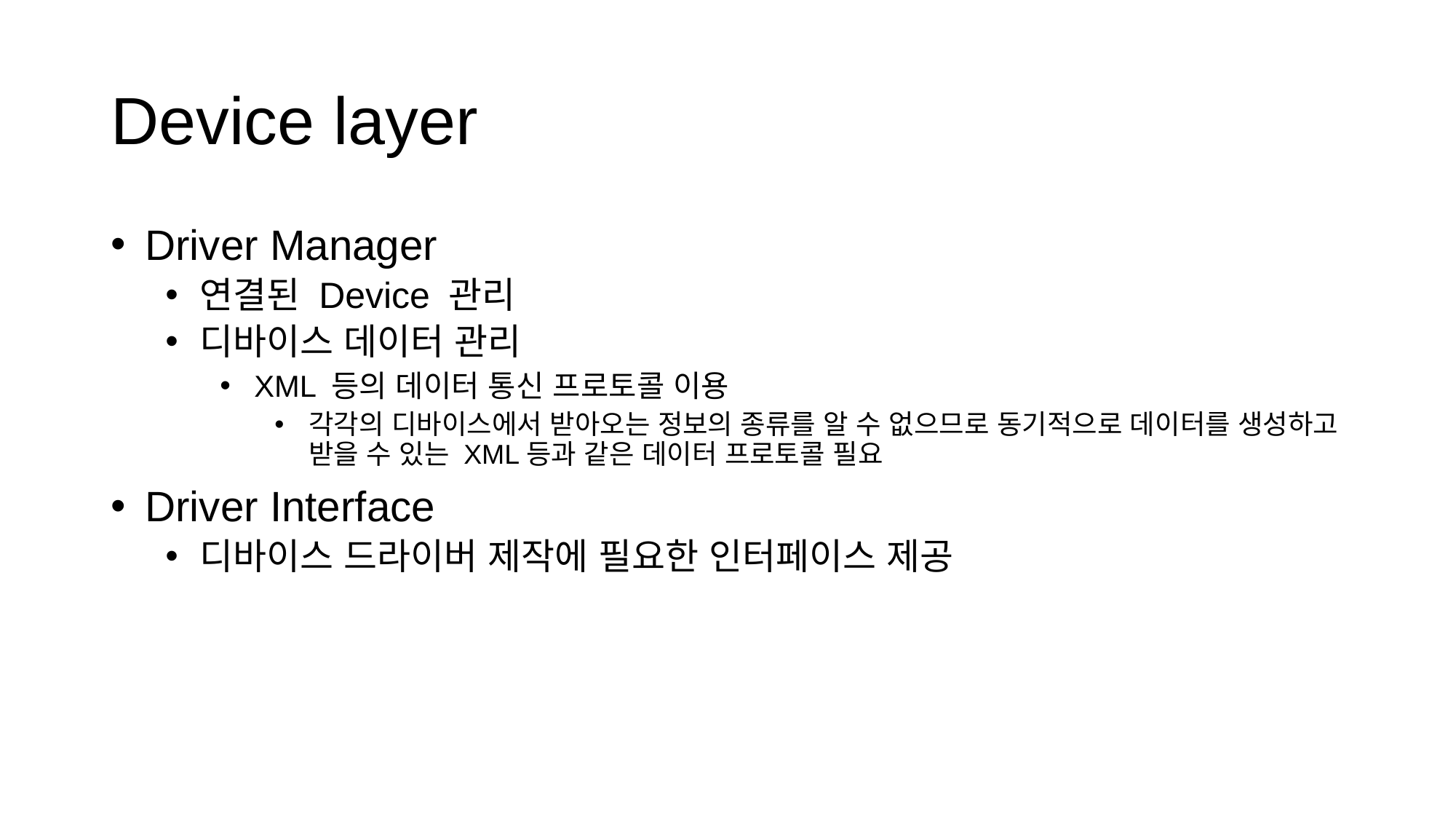

# Device layer
Driver Manager
연결된 Device 관리
디바이스 데이터 관리
XML 등의 데이터 통신 프로토콜 이용
각각의 디바이스에서 받아오는 정보의 종류를 알 수 없으므로 동기적으로 데이터를 생성하고 받을 수 있는 XML등과 같은 데이터 프로토콜 필요
Driver Interface
디바이스 드라이버 제작에 필요한 인터페이스 제공